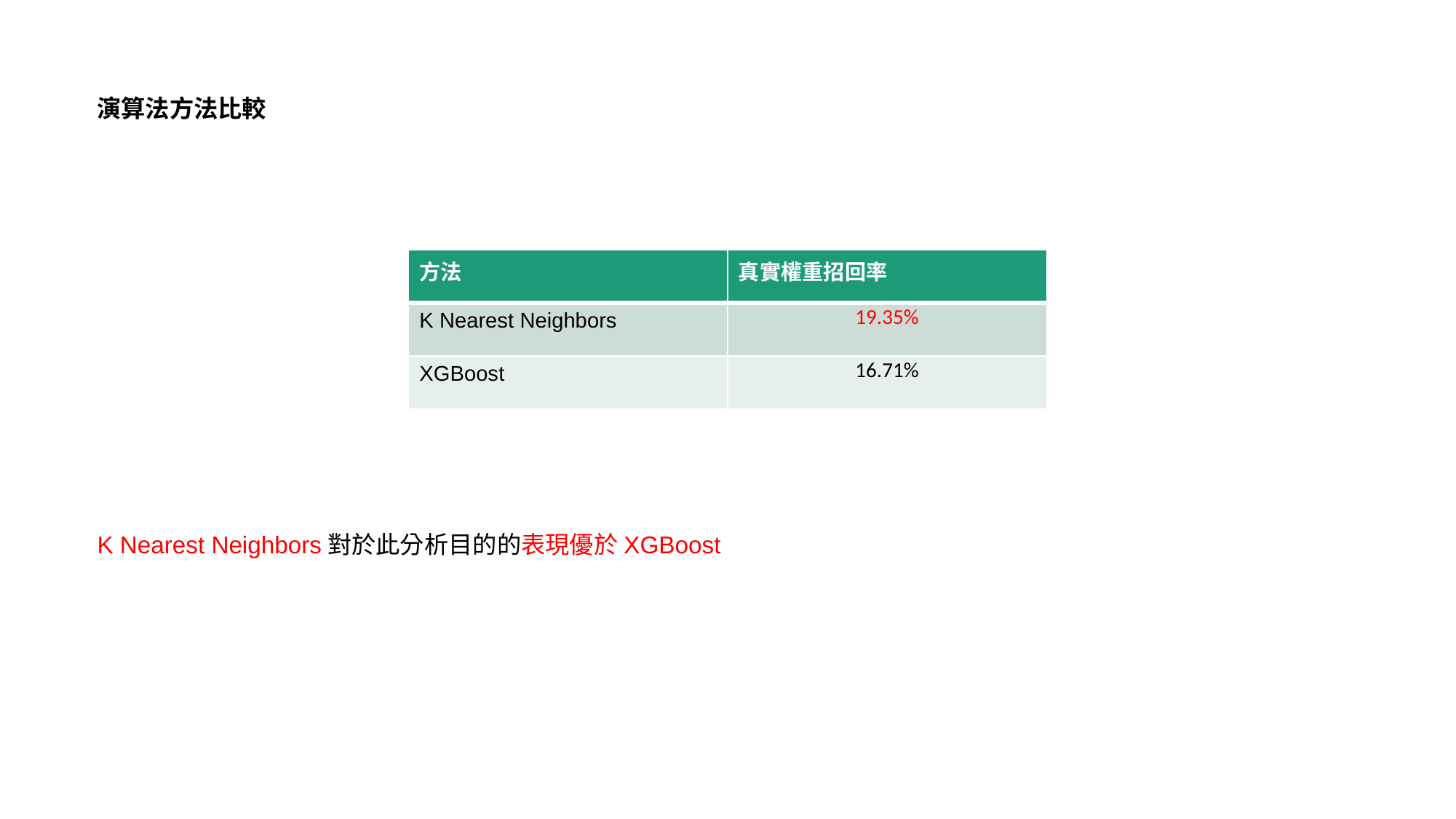

演算法方法比較

K Nearest Neighbors對於此分析目的的表現優於XGBoost

| 方法 | 真實權重招回率 |
| --- | --- |
| K Nearest Neighbors | 19.35% |
| XGBoost | 16.71% |